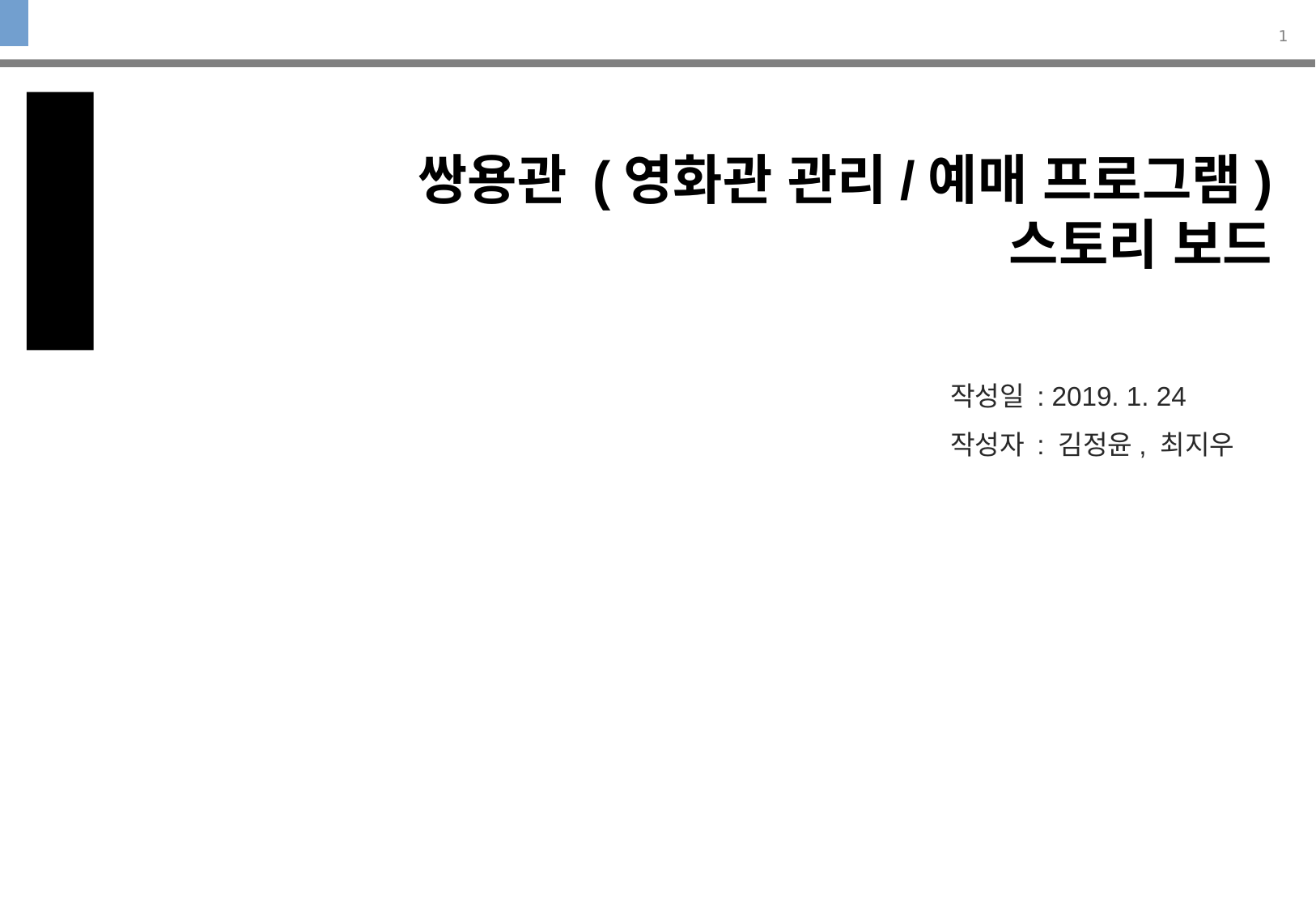

1

쌍용관 (영화관 관리/예매 프로그램)
스토리 보드
작성일 : 2019. 1. 24
작성자 : 김정윤, 최지우